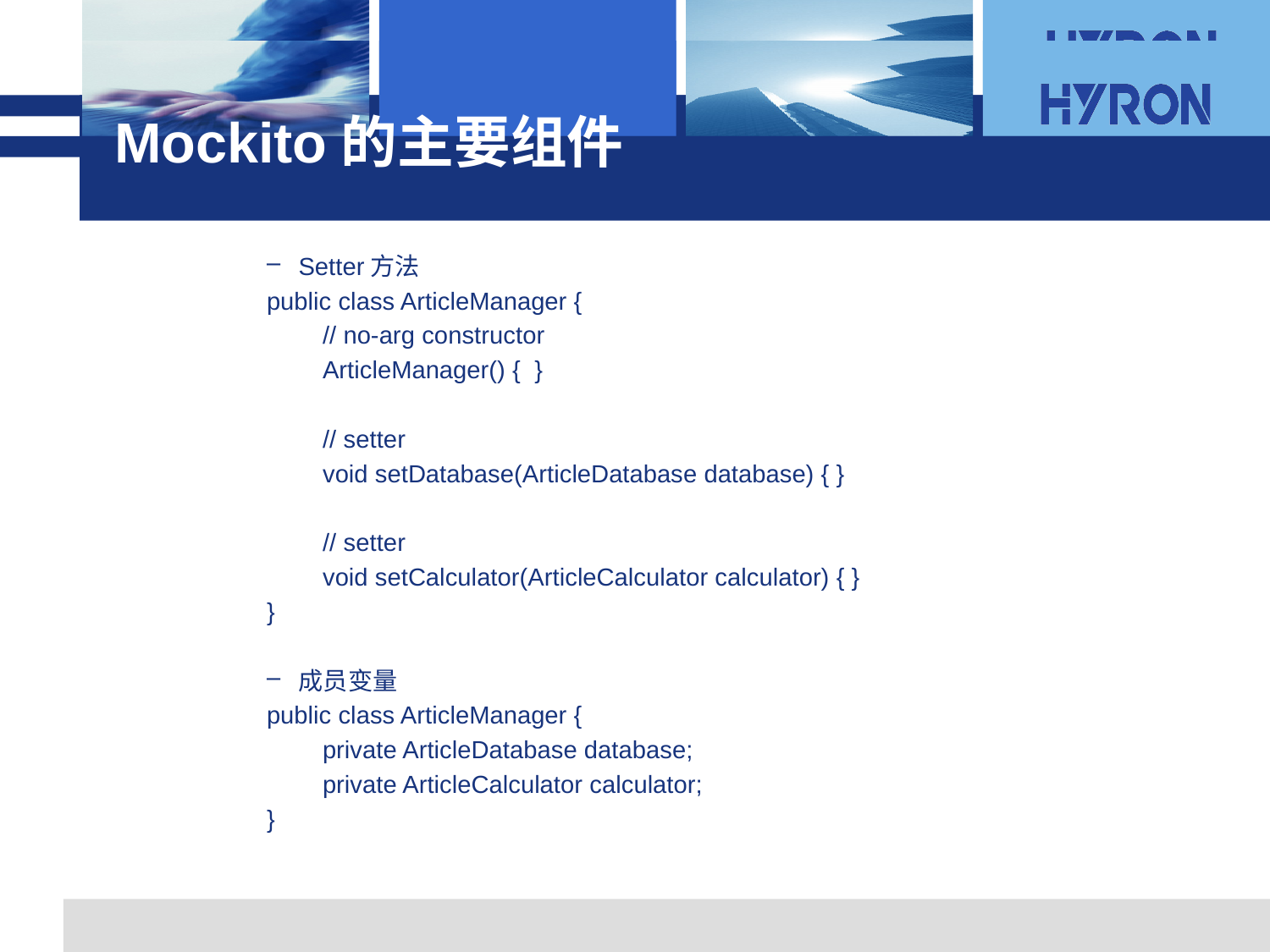

# Mockito的主要组件

Setter方法
public class ArticleManager {
        // no-arg constructor
        ArticleManager() {  }

        // setter
        void setDatabase(ArticleDatabase database) { }

        // setter
        void setCalculator(ArticleCalculator calculator) { }
}

成员变量
public class ArticleManager {
        private ArticleDatabase database;
        private ArticleCalculator calculator;
}